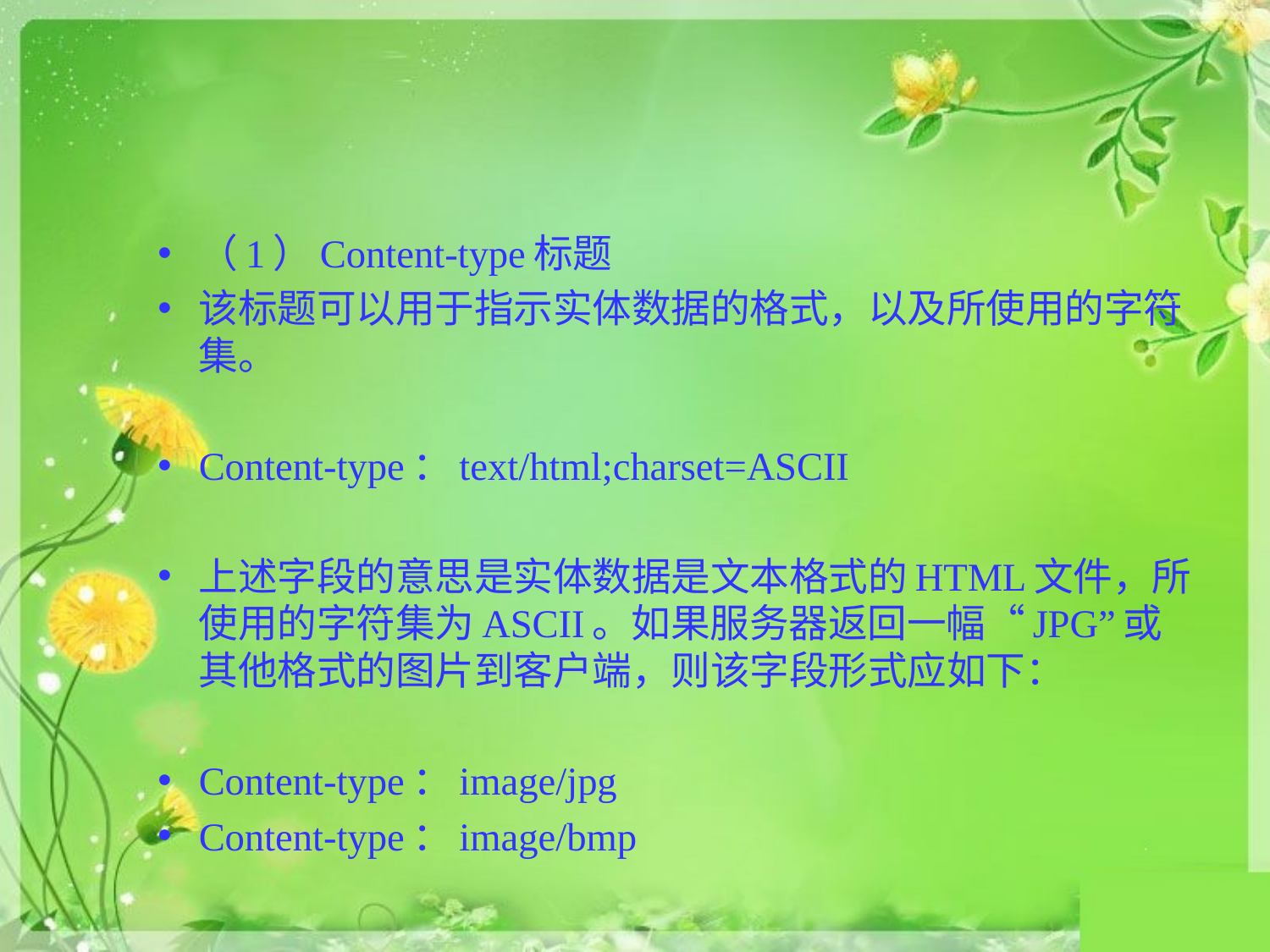

#
（1）Content-type标题
该标题可以用于指示实体数据的格式，以及所使用的字符集。

Content-type：text/html;charset=ASCII

上述字段的意思是实体数据是文本格式的HTML文件，所使用的字符集为ASCII。如果服务器返回一幅“JPG”或其他格式的图片到客户端，则该字段形式应如下：

Content-type：image/jpg
Content-type：image/bmp